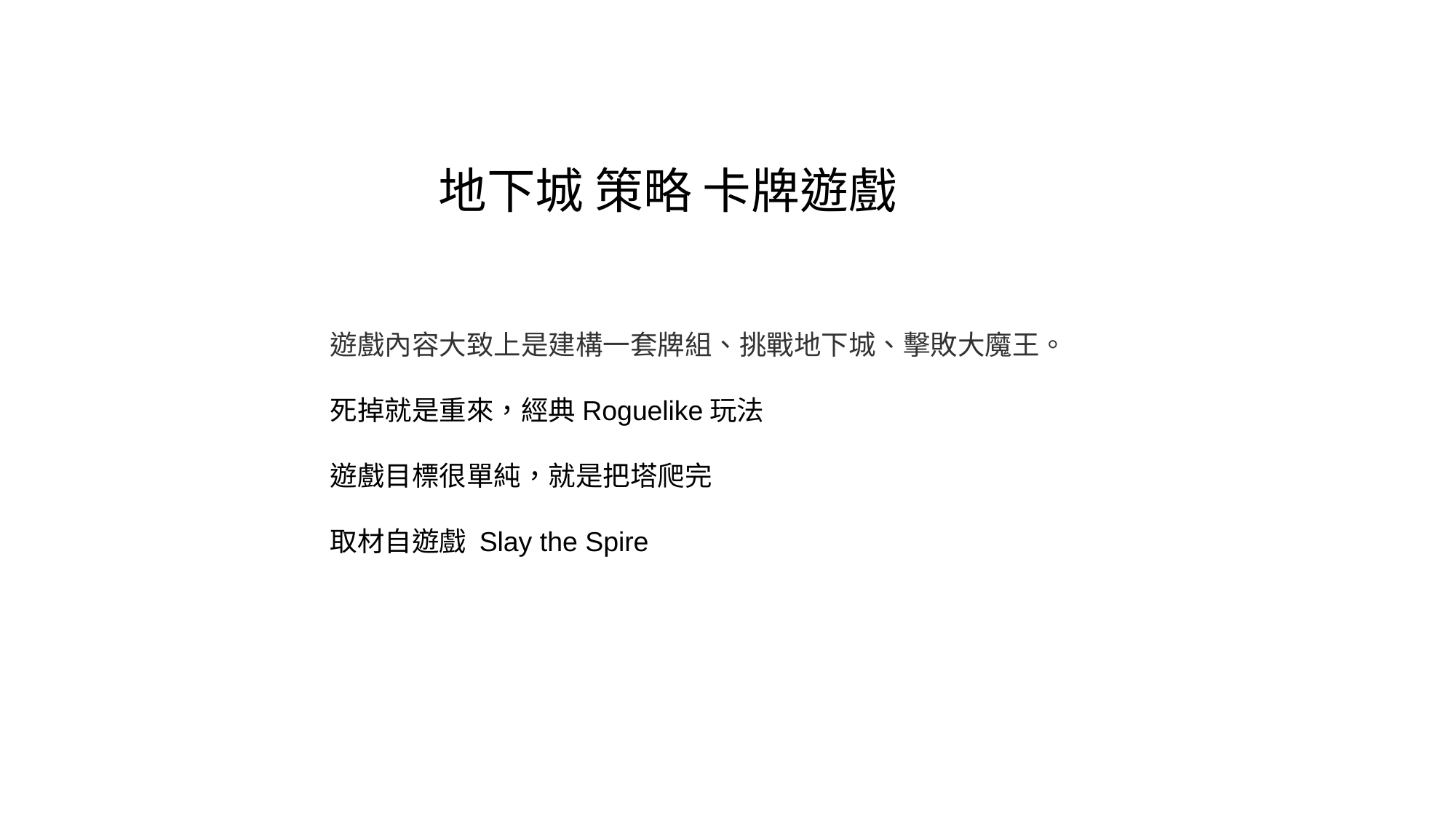

地下城 策略 卡牌遊戲
遊戲內容大致上是建構一套牌組、挑戰地下城、擊敗大魔王。
死掉就是重來，經典Roguelike玩法
遊戲目標很單純，就是把塔爬完

取材自遊戲 Slay the Spire